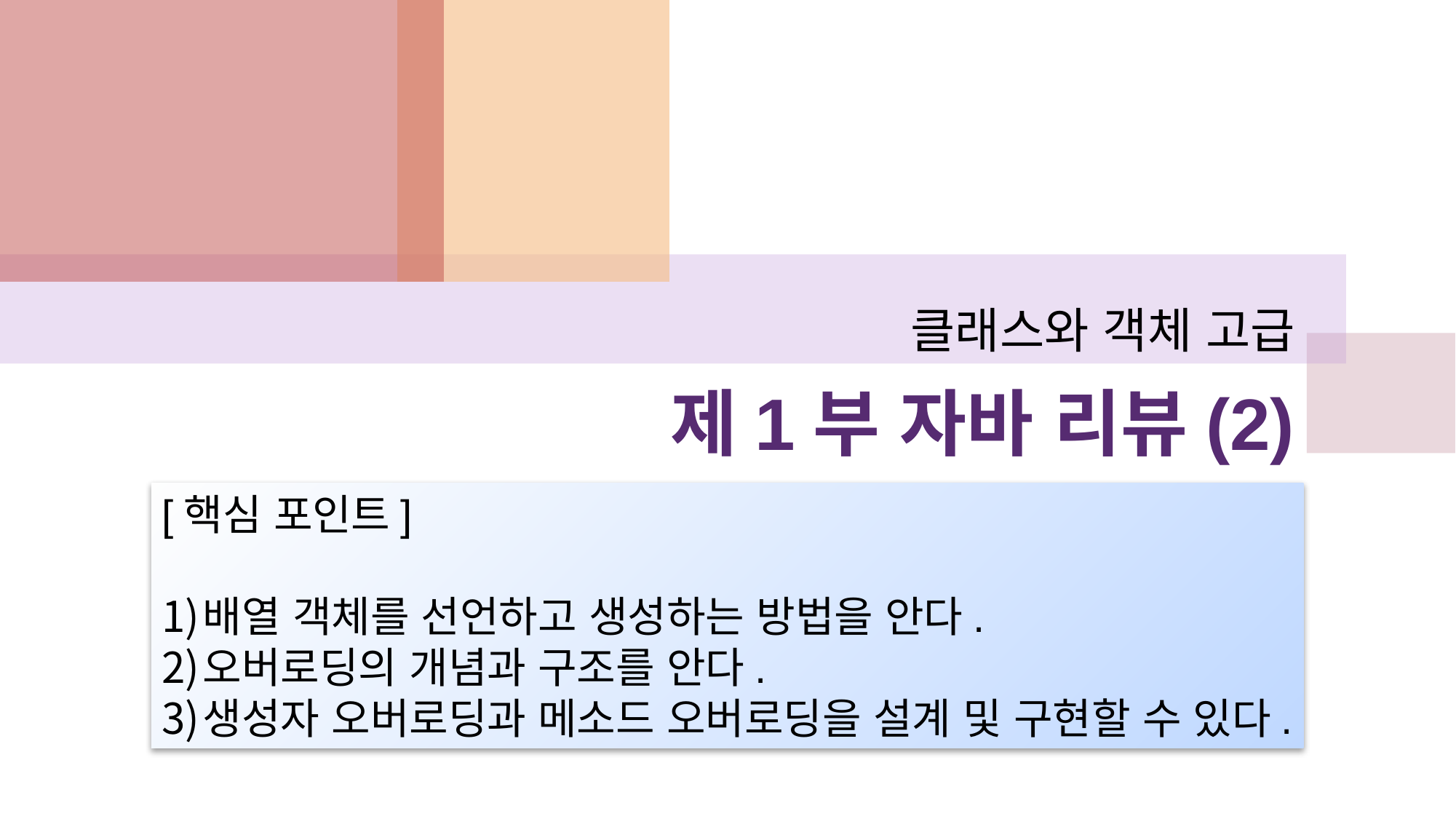

클래스와 객체 고급
# 제1부 자바 리뷰(2)
[핵심 포인트]

배열 객체를 선언하고 생성하는 방법을 안다.
오버로딩의 개념과 구조를 안다.
생성자 오버로딩과 메소드 오버로딩을 설계 및 구현할 수 있다.